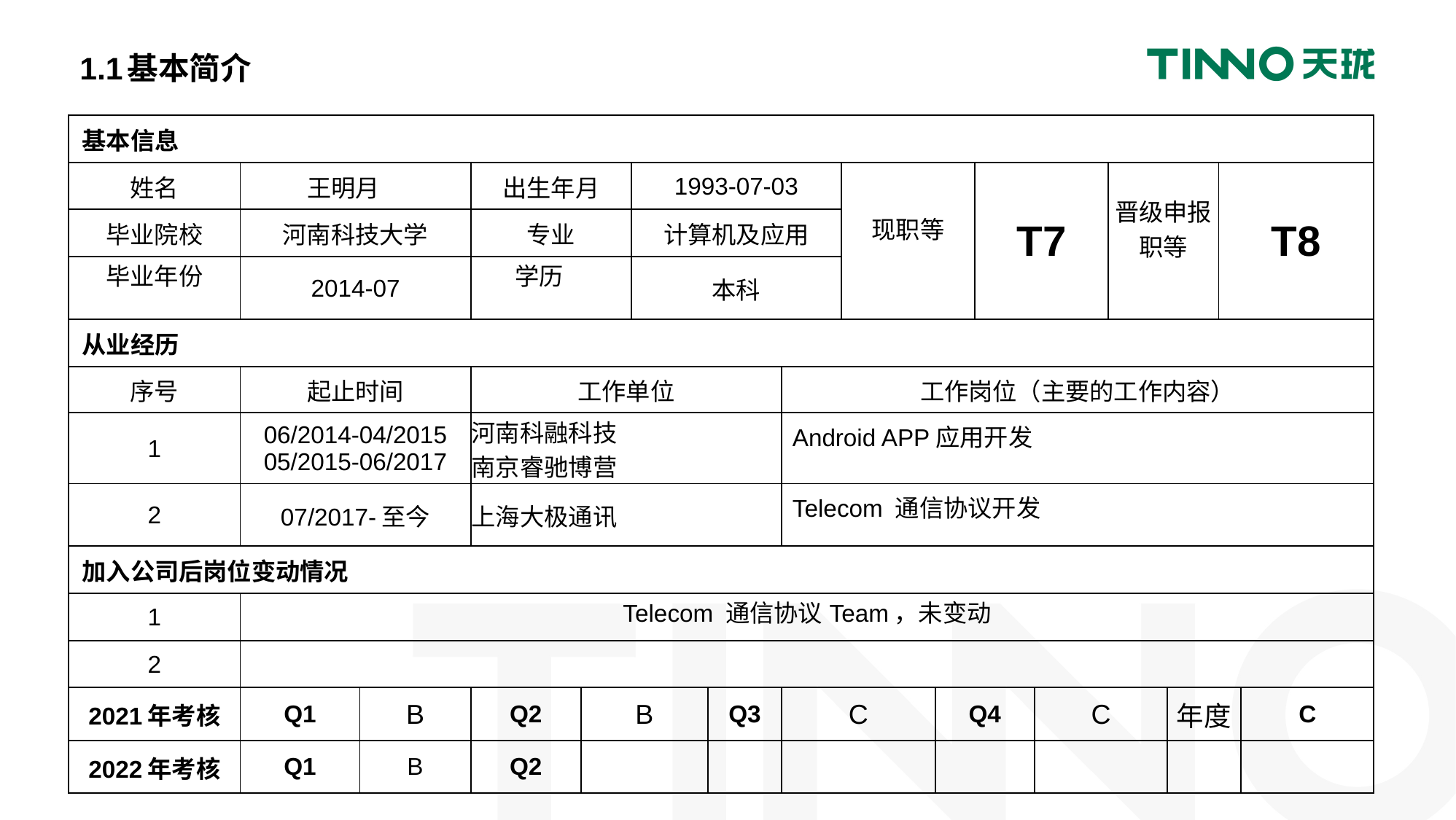

# 1.1基本简介
| 基本信息 |  |  |  |  |  |  |  |  |  |  |  |  |  |  |  |
| --- | --- | --- | --- | --- | --- | --- | --- | --- | --- | --- | --- | --- | --- | --- | --- |
| 姓名 | 王明月 |  | 出生年月 |  | 1993-07-03 |  |  | 现职等 |  | T7 |  | 晋级申报 职等 |  | T8 |  |
| 毕业院校 | 河南科技大学 |  | 专业 |  | 计算机及应用 |  |  |  |  |  |  |  |  |  |  |
| 毕业年份 | 2014-07 |  | 学历 |  | 本科 |  |  |  |  |  |  |  |  |  |  |
| 从业经历 |  |  |  |  |  |  |  |  |  |  |  |  |  |  |  |
| 序号 | 起止时间 |  | 工作单位 |  |  |  | 工作岗位（主要的工作内容） |  |  |  |  |  |  |  |  |
| 1 | 06/2014-04/2015 05/2015-06/2017 |  | 河南科融科技 南京睿驰博营 |  |  |  | Android APP应用开发 |  |  |  |  |  |  |  |  |
| 2 | 07/2017-至今 |  | 上海大极通讯 |  |  |  | Telecom 通信协议开发 |  |  |  |  |  |  |  |  |
| 加入公司后岗位变动情况 |  |  |  |  |  |  |  |  |  |  |  |  |  |  |  |
| 1 | Telecom 通信协议Team，未变动 |  |  |  |  |  |  |  |  |  |  |  |  |  |  |
| 2 |  |  |  |  |  |  |  |  |  |  |  |  |  |  |  |
| 2021年考核 | Q1 | B | Q2 | B |  | Q3 | C |  | Q4 |  | C |  | 年度 |  | C |
| 2022年考核 | Q1 | B | Q2 |  |  |  |  |  |  |  |  |  |  |  |  |